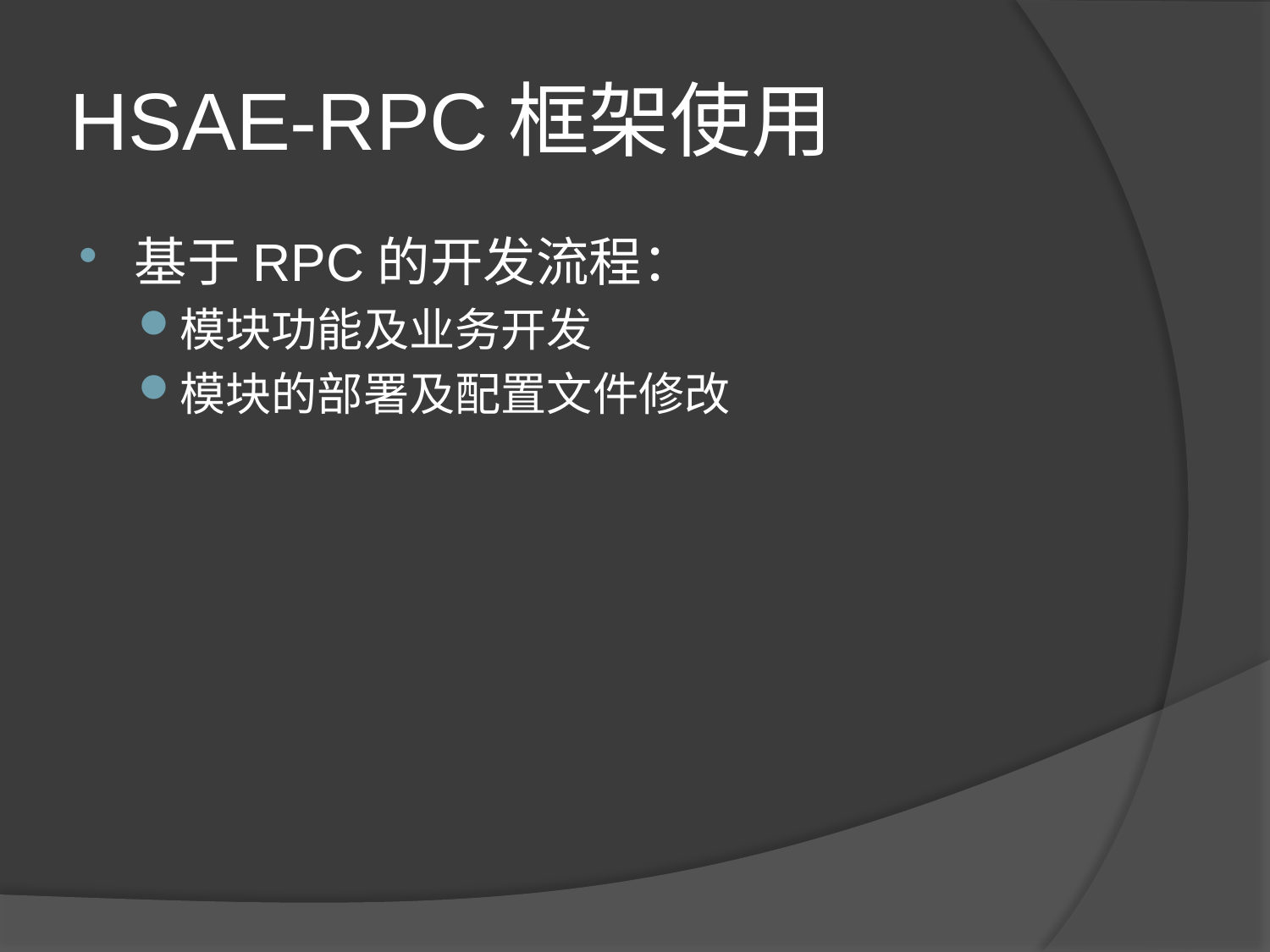

# HSAE-RPC框架使用
基于RPC的开发流程：
模块功能及业务开发
模块的部署及配置文件修改